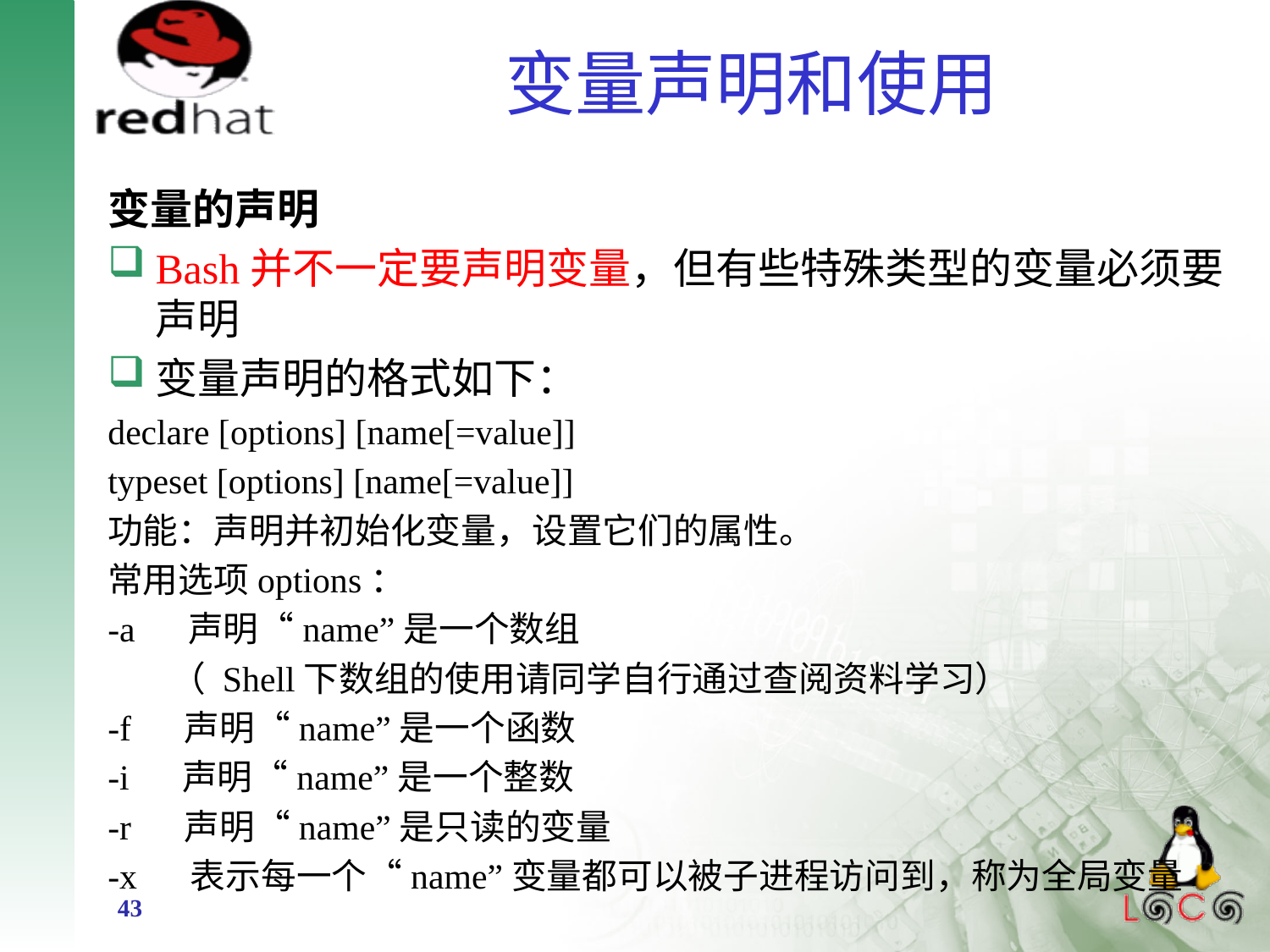

# 变量声明和使用
变量的声明
Bash并不一定要声明变量，但有些特殊类型的变量必须要声明
变量声明的格式如下：
declare [options] [name[=value]]
typeset [options] [name[=value]]
功能：声明并初始化变量，设置它们的属性。
常用选项options：
-a     声明“name”是一个数组
       （ Shell下数组的使用请同学自行通过查阅资料学习）
-f     声明“name”是一个函数
-i     声明“name”是一个整数
-r     声明“name”是只读的变量
-x     表示每一个“name”变量都可以被子进程访问到，称为全局变量

43